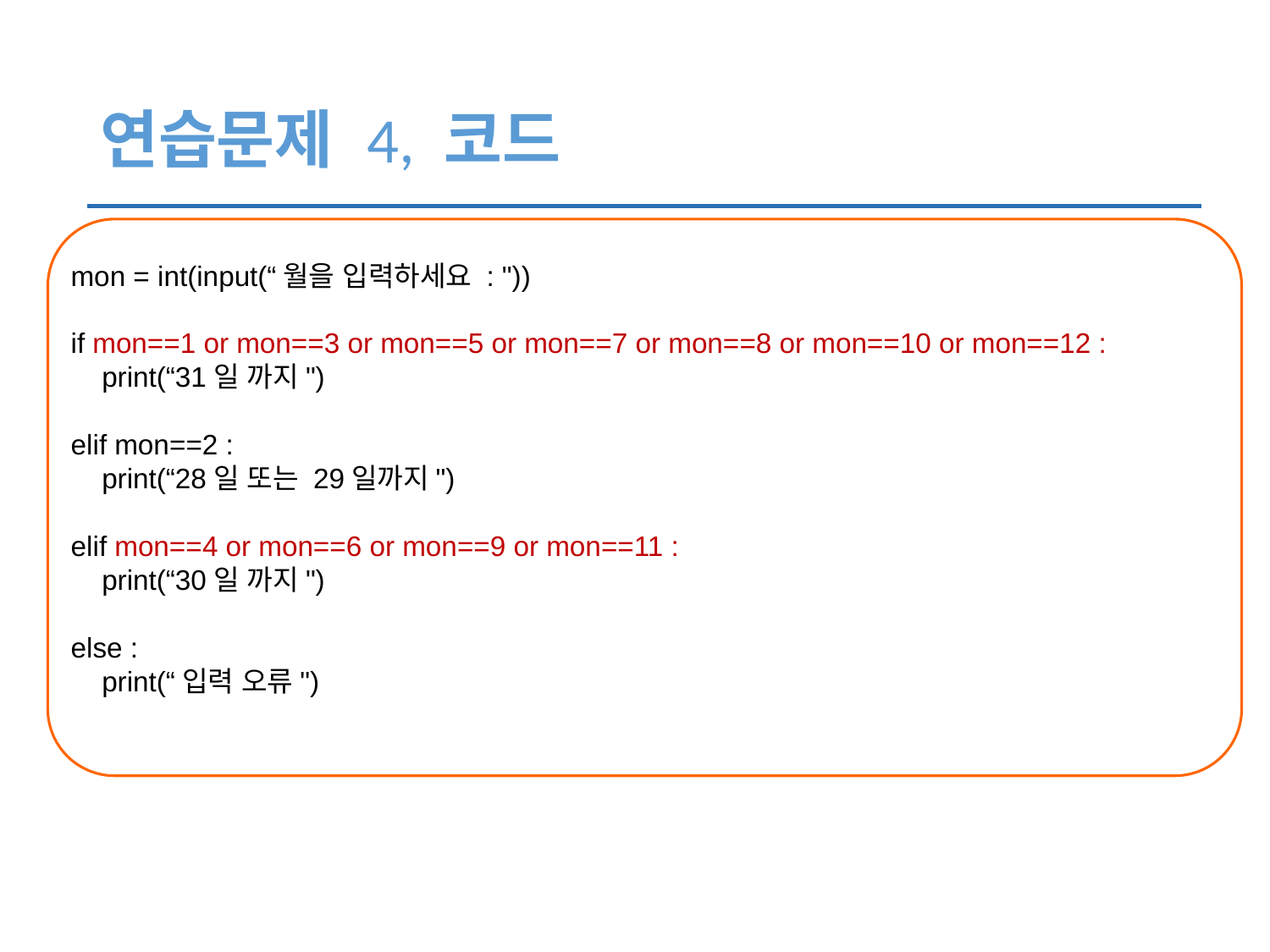

# 연습문제 4, 코드

mon = int(input(“월을 입력하세요 : "))

if mon==1 or mon==3 or mon==5 or mon==7 or mon==8 or mon==10 or mon==12 :
    print(“31일 까지")

elif mon==2 :
    print(“28일 또는 29일까지")

elif mon==4 or mon==6 or mon==9 or mon==11 :
    print(“30일 까지")

else :
    print(“입력 오류")